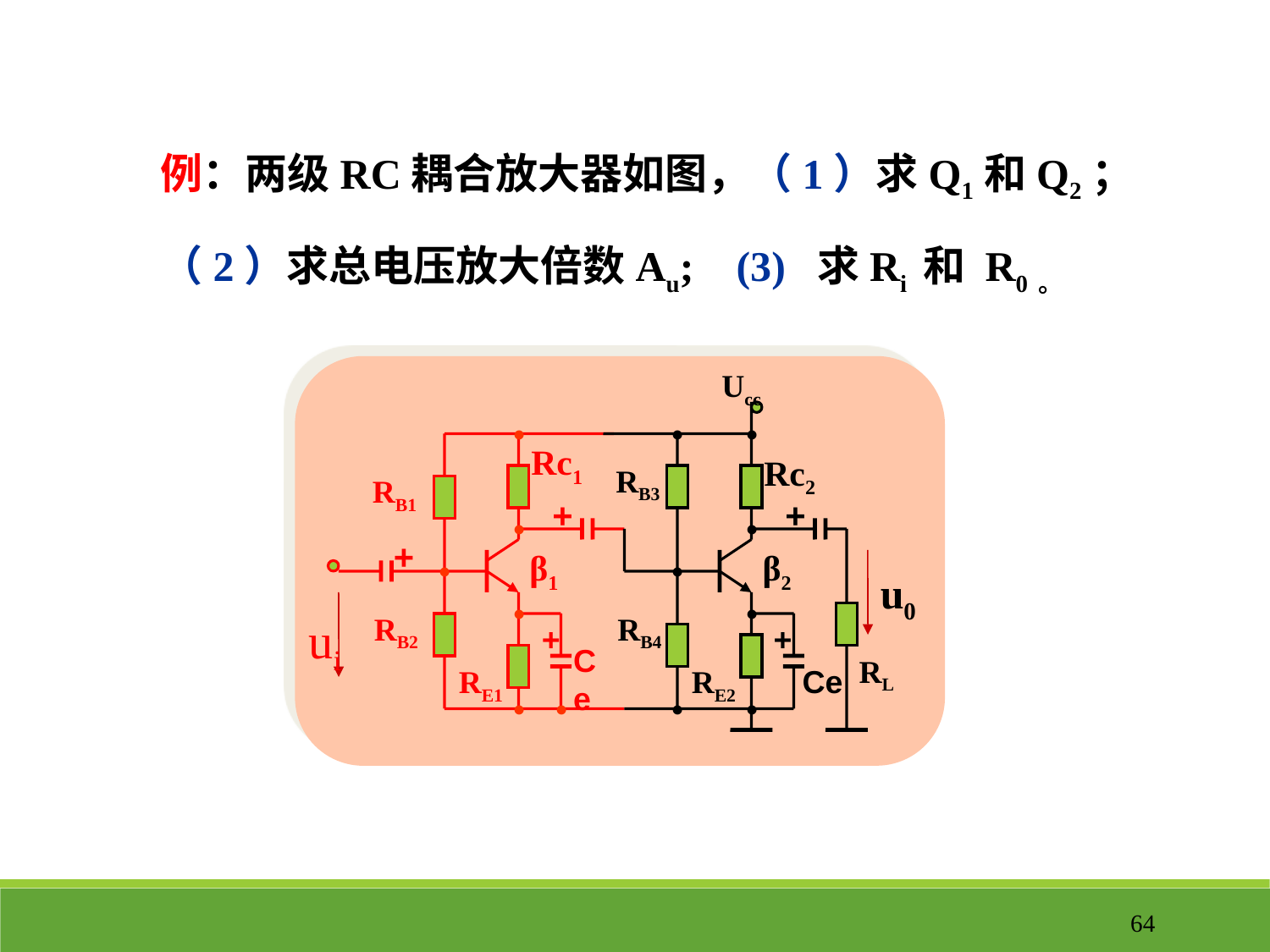

例：两级RC耦合放大器如图，（1）求Q1和Q2；（2）求总电压放大倍数Au;    (3)  求Ri 和 R0。

·

Rc1
RB1

+

+

β1

ui
RB2

+

Ce

RE1

·
·
·
·
·
Ucc

Rc2
RB3

+

β2

u0

RB4

+

RL

RE2

Ce

·
·
·
·
·
·
·
64